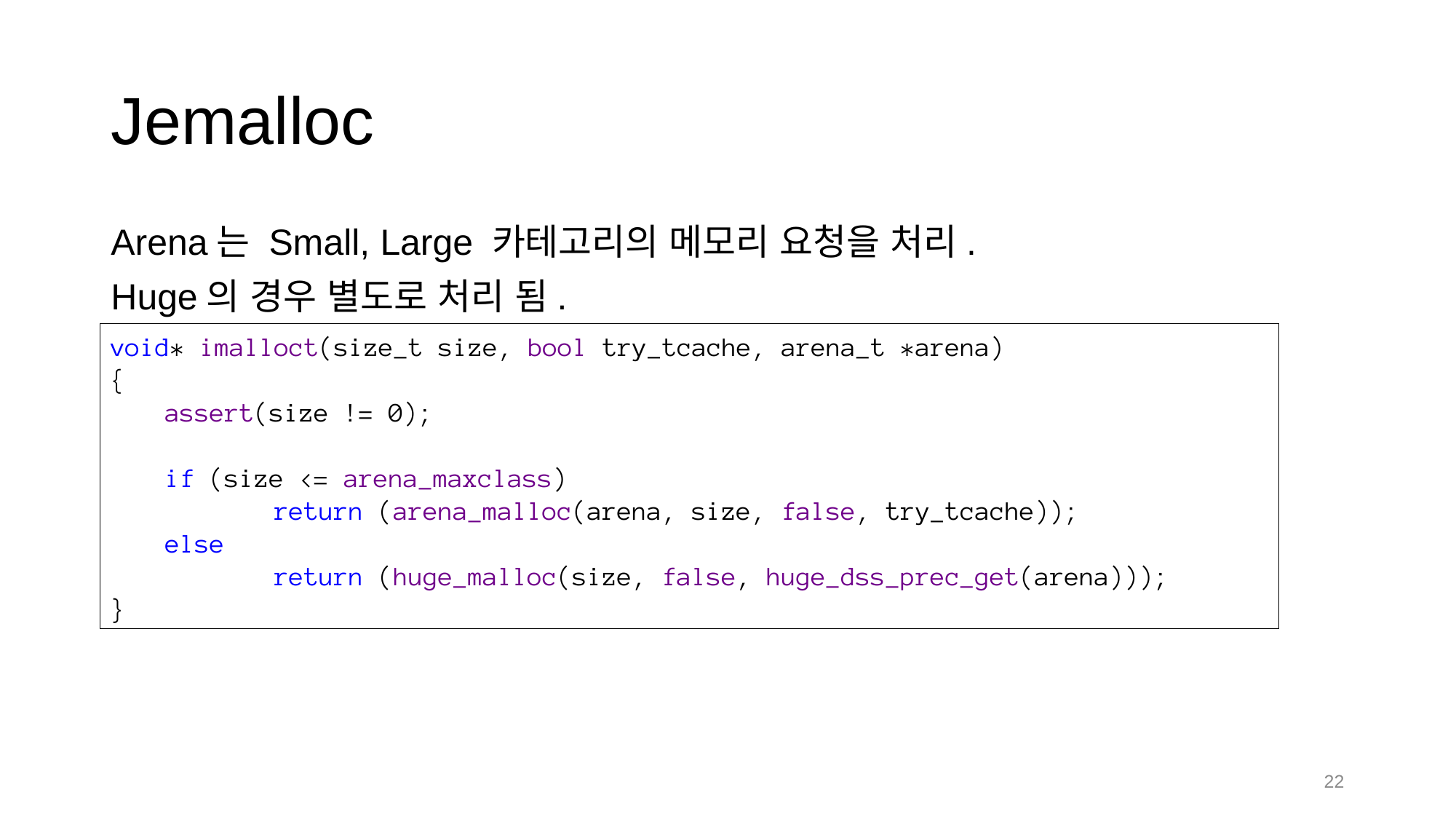

# Jemalloc
Arena는 Small, Large 카테고리의 메모리 요청을 처리.
Huge의 경우 별도로 처리 됨.
void* imalloct(size_t size, bool try_tcache, arena_t *arena)
{
assert(size != 0);

if (size <= arena_maxclass)
	return (arena_malloc(arena, size, false, try_tcache));
else
	return (huge_malloc(size, false, huge_dss_prec_get(arena)));
}
22